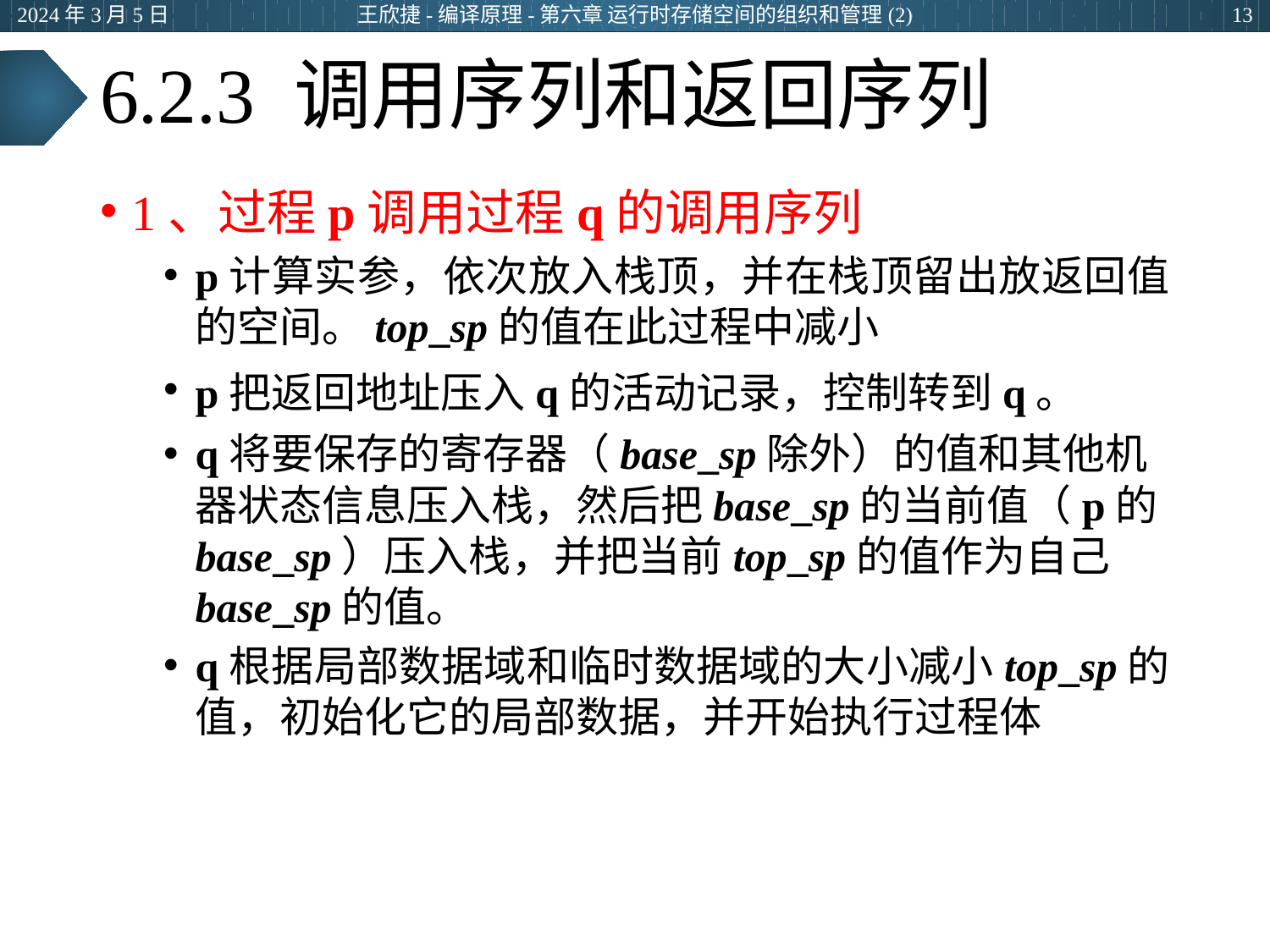

王欣捷-编译原理-第六章 运行时存储空间的组织和管理(2)
2024年3月5日
13
# 6.2.3 调用序列和返回序列
1、过程p调用过程q的调用序列
p计算实参，依次放入栈顶，并在栈顶留出放返回值的空间。top_sp的值在此过程中减小
p把返回地址压入q的活动记录，控制转到q。
q将要保存的寄存器（base_sp除外）的值和其他机器状态信息压入栈，然后把base_sp的当前值（p的base_sp）压入栈，并把当前top_sp的值作为自己base_sp的值。
q根据局部数据域和临时数据域的大小减小top_sp的值，初始化它的局部数据，并开始执行过程体